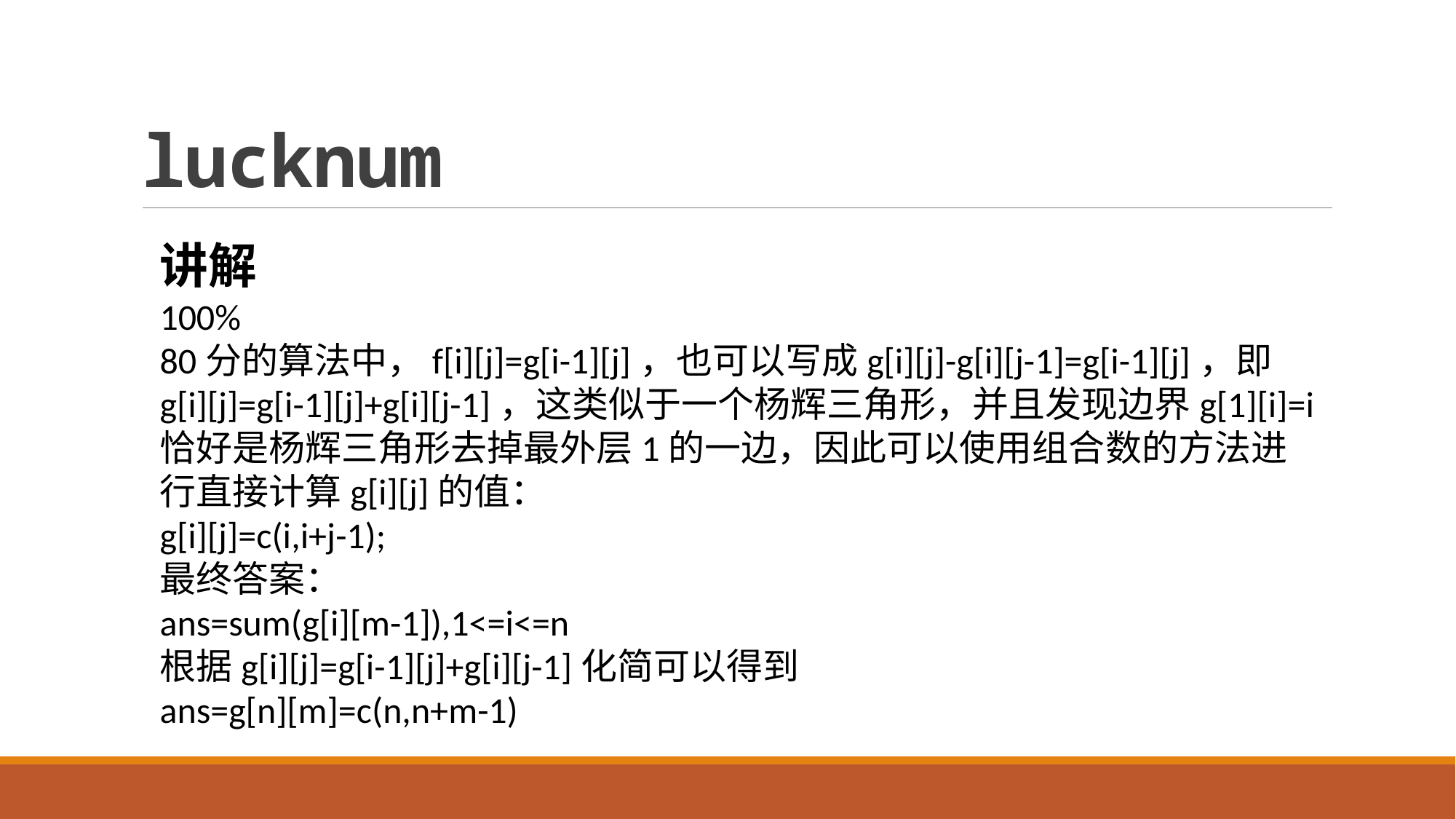

# lucknum
讲解
100%
80分的算法中，f[i][j]=g[i-1][j]，也可以写成g[i][j]-g[i][j-1]=g[i-1][j]，即g[i][j]=g[i-1][j]+g[i][j-1]，这类似于一个杨辉三角形，并且发现边界g[1][i]=i恰好是杨辉三角形去掉最外层1的一边，因此可以使用组合数的方法进行直接计算g[i][j]的值：
g[i][j]=c(i,i+j-1);
最终答案：
ans=sum(g[i][m-1]),1<=i<=n
根据g[i][j]=g[i-1][j]+g[i][j-1]化简可以得到
ans=g[n][m]=c(n,n+m-1)